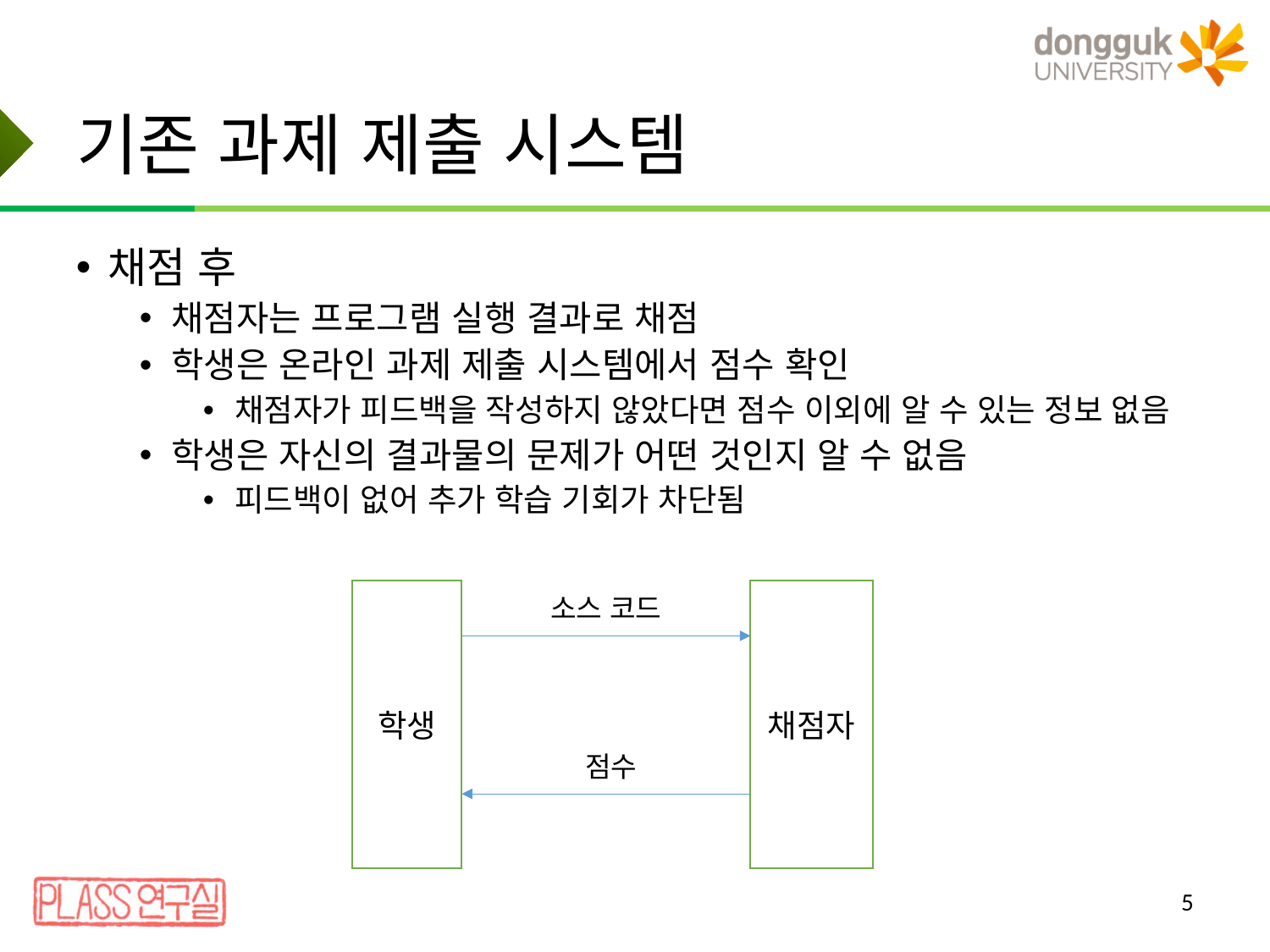

# 기존 과제 제출 시스템
채점 후
채점자는 프로그램 실행 결과로 채점
학생은 온라인 과제 제출 시스템에서 점수 확인
채점자가 피드백을 작성하지 않았다면 점수 이외에 알 수 있는 정보 없음
학생은 자신의 결과물의 문제가 어떤 것인지 알 수 없음
피드백이 없어 추가 학습 기회가 차단됨

채점자
학생
소스 코드
점수
5